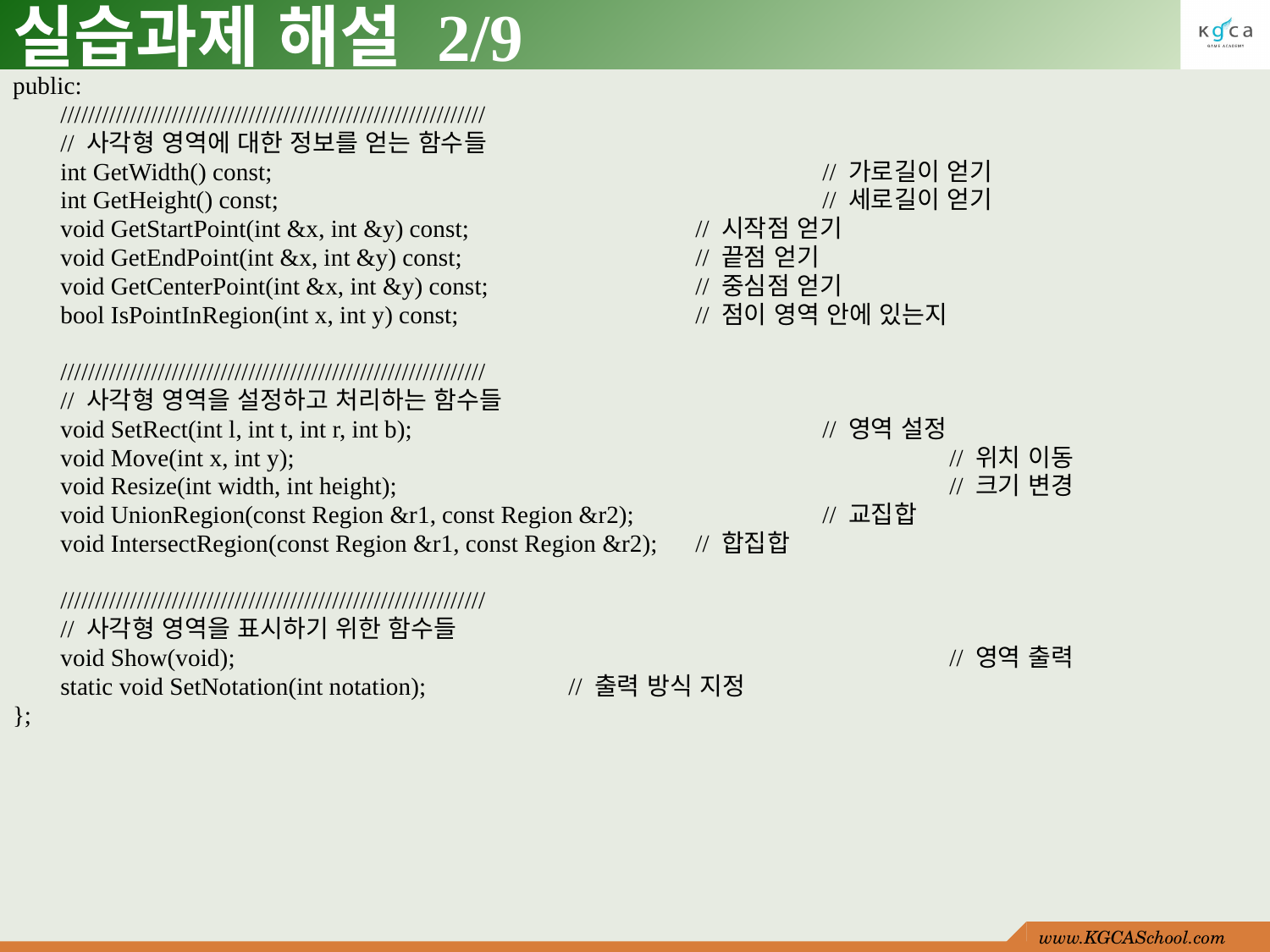

# 실습과제 해설 2/9
public:
	/////////////////////////////////////////////////////////////
	// 사각형 영역에 대한 정보를 얻는 함수들
	int GetWidth() const;					// 가로길이 얻기
	int GetHeight() const;					// 세로길이 얻기
	void GetStartPoint(int &x, int &y) const;		// 시작점 얻기
	void GetEndPoint(int &x, int &y) const;		// 끝점 얻기
	void GetCenterPoint(int &x, int &y) const;		// 중심점 얻기
	bool IsPointInRegion(int x, int y) const;		// 점이 영역 안에 있는지

	/////////////////////////////////////////////////////////////
	// 사각형 영역을 설정하고 처리하는 함수들
	void SetRect(int l, int t, int r, int b);				// 영역 설정
	void Move(int x, int y);						// 위치 이동
	void Resize(int width, int height);					// 크기 변경
	void UnionRegion(const Region &r1, const Region &r2);		// 교집합
	void IntersectRegion(const Region &r1, const Region &r2);	// 합집합

	/////////////////////////////////////////////////////////////
	// 사각형 영역을 표시하기 위한 함수들
	void Show(void);						// 영역 출력
	static void SetNotation(int notation);		// 출력 방식 지정
};